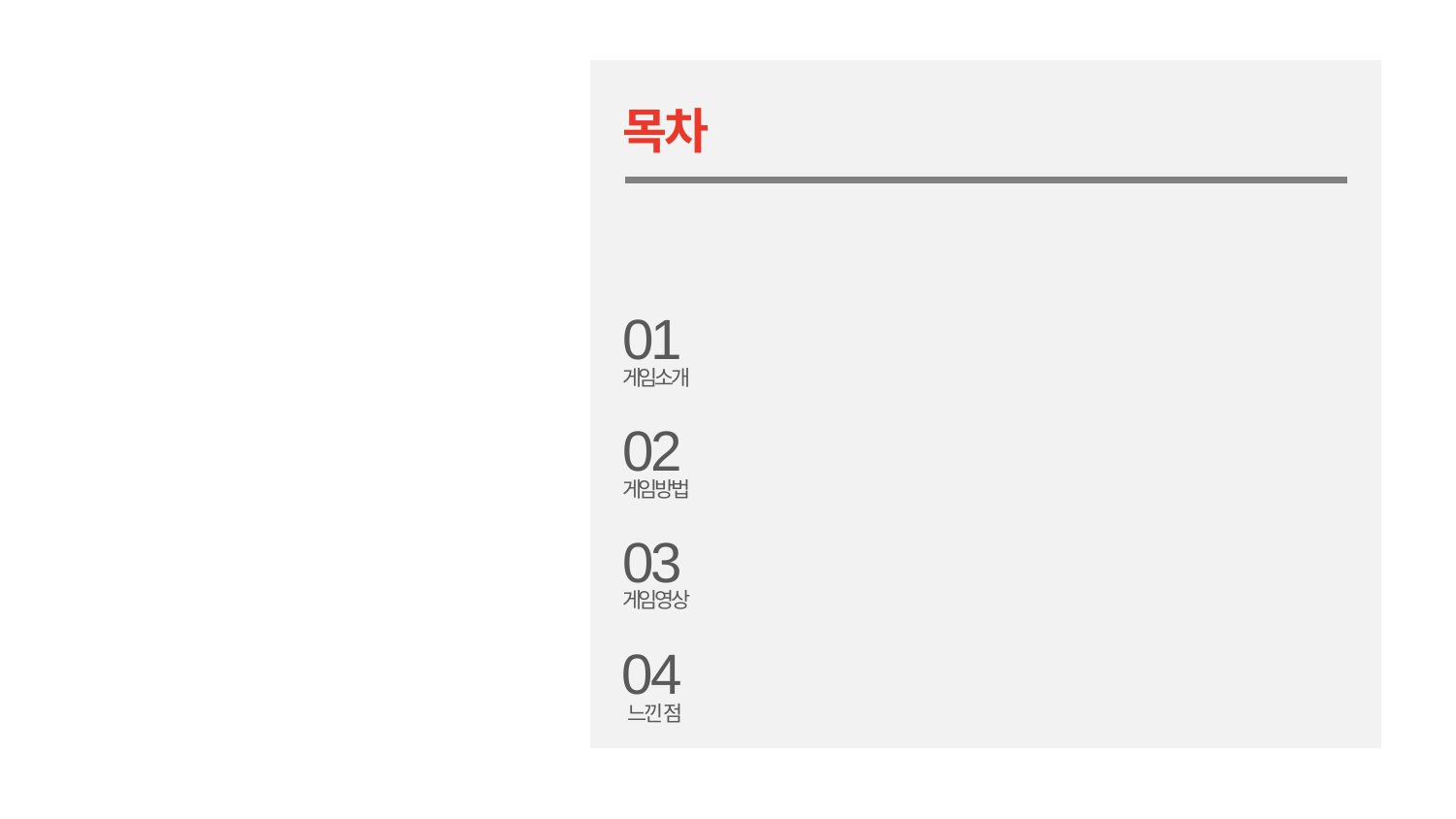

목차
01
게임소개
02
게임방법
03
게임영상
04
느낀 점